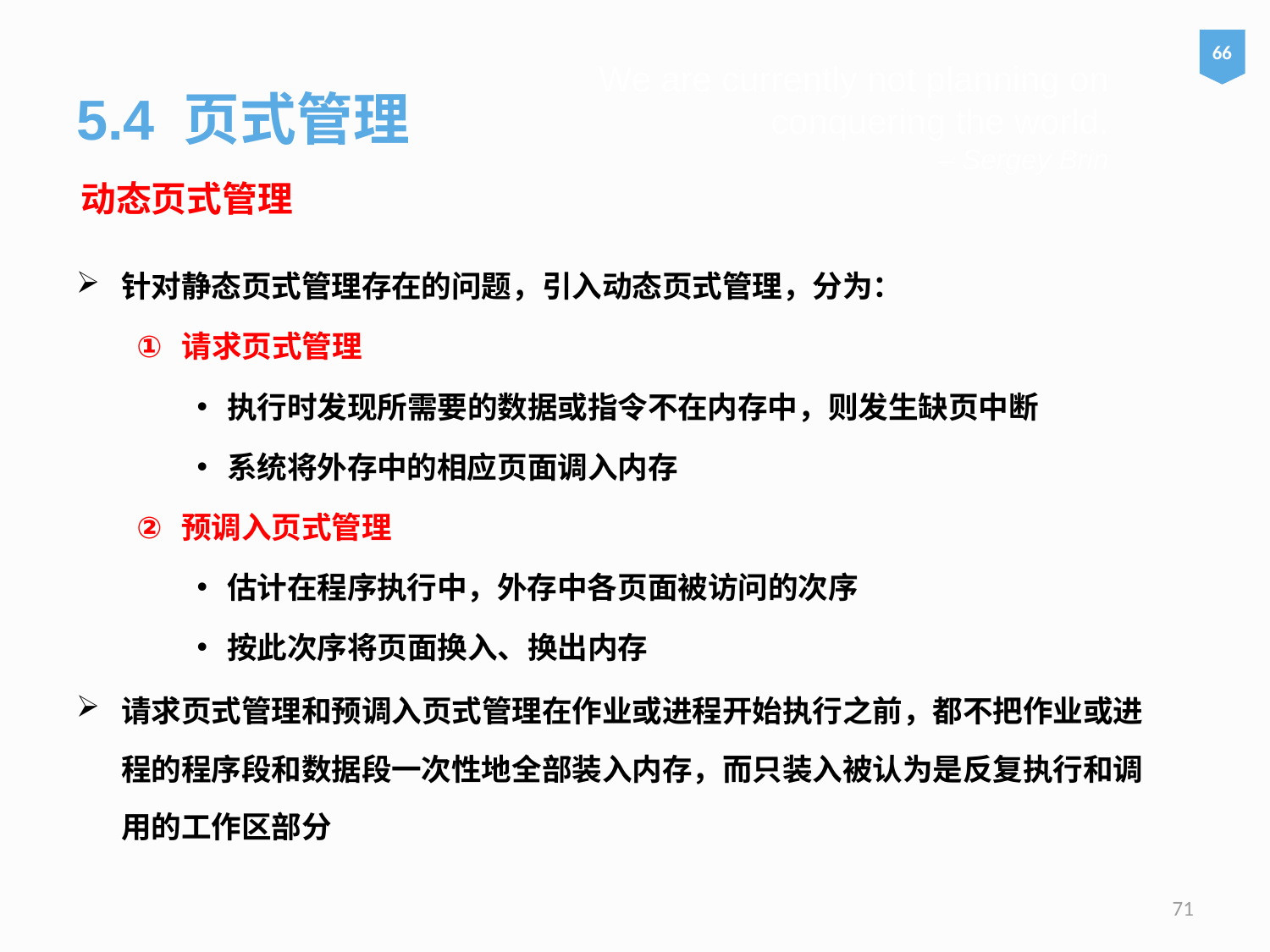

66
# We are currently not planning on conquering the world. – Sergey Brin
5.4 页式管理
动态页式管理

针对静态页式管理存在的问题，引入动态页式管理，分为：
请求页式管理
执行时发现所需要的数据或指令不在内存中，则发生缺页中断
系统将外存中的相应页面调入内存
预调入页式管理
估计在程序执行中，外存中各页面被访问的次序
按此次序将页面换入、换出内存
请求页式管理和预调入页式管理在作业或进程开始执行之前，都不把作业或进程的程序段和数据段一次性地全部装入内存，而只装入被认为是反复执行和调用的工作区部分

71